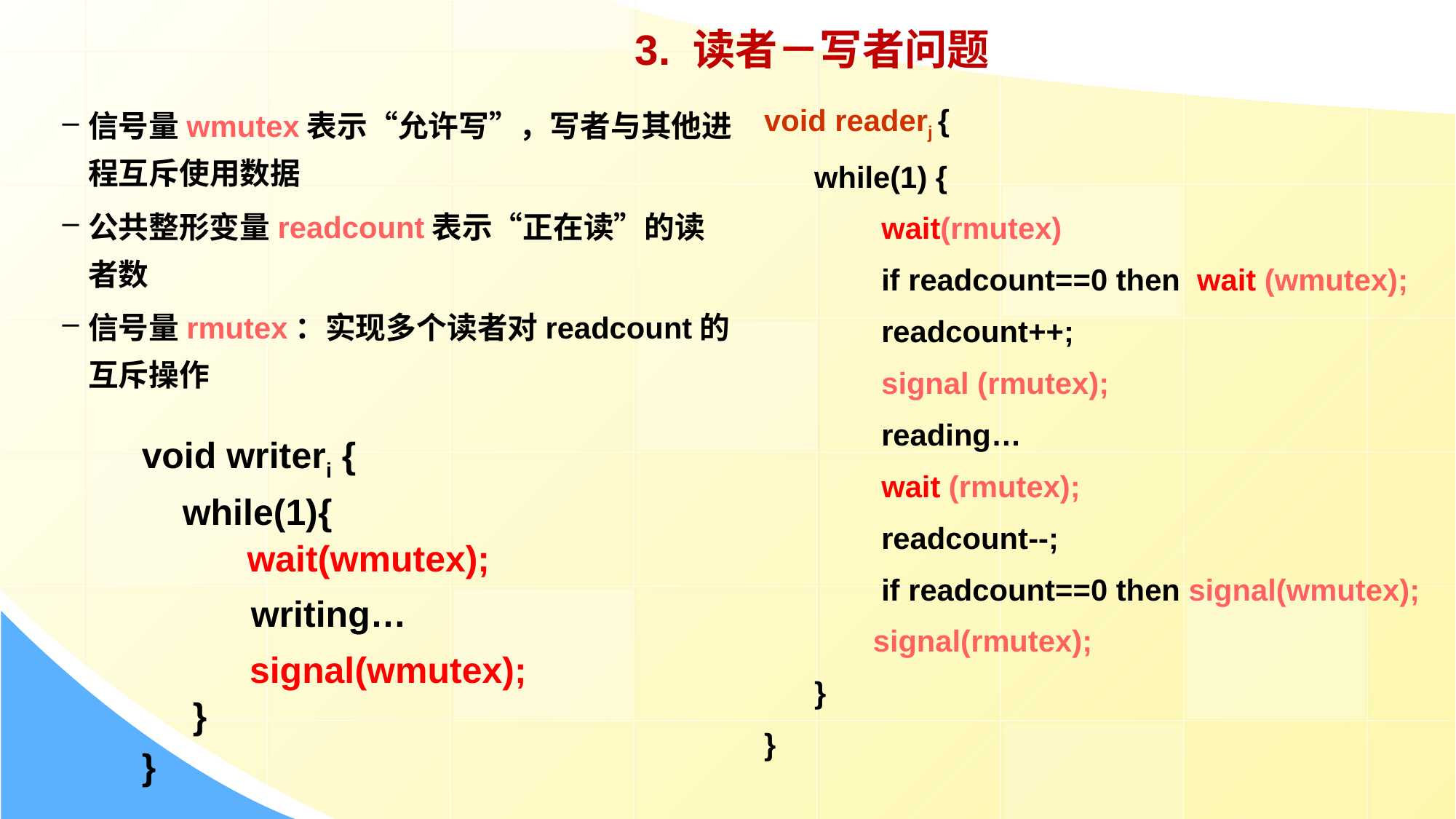

3. 读者－写者问题
信号量wmutex表示“允许写”，写者与其他进程互斥使用数据
公共整形变量readcount表示“正在读”的读者数
信号量rmutex：实现多个读者对readcount的互斥操作
void readerj {
      while(1) {
              wait(rmutex)
              if readcount==0 then  wait (wmutex);
              readcount++;
              signal (rmutex);
              reading…
              wait (rmutex);
              readcount--;
              if readcount==0 then signal(wmutex);
             signal(rmutex);
      }
}
void writeri {
    while(1){

	writing…

     }
}

wait(wmutex);
signal(wmutex);